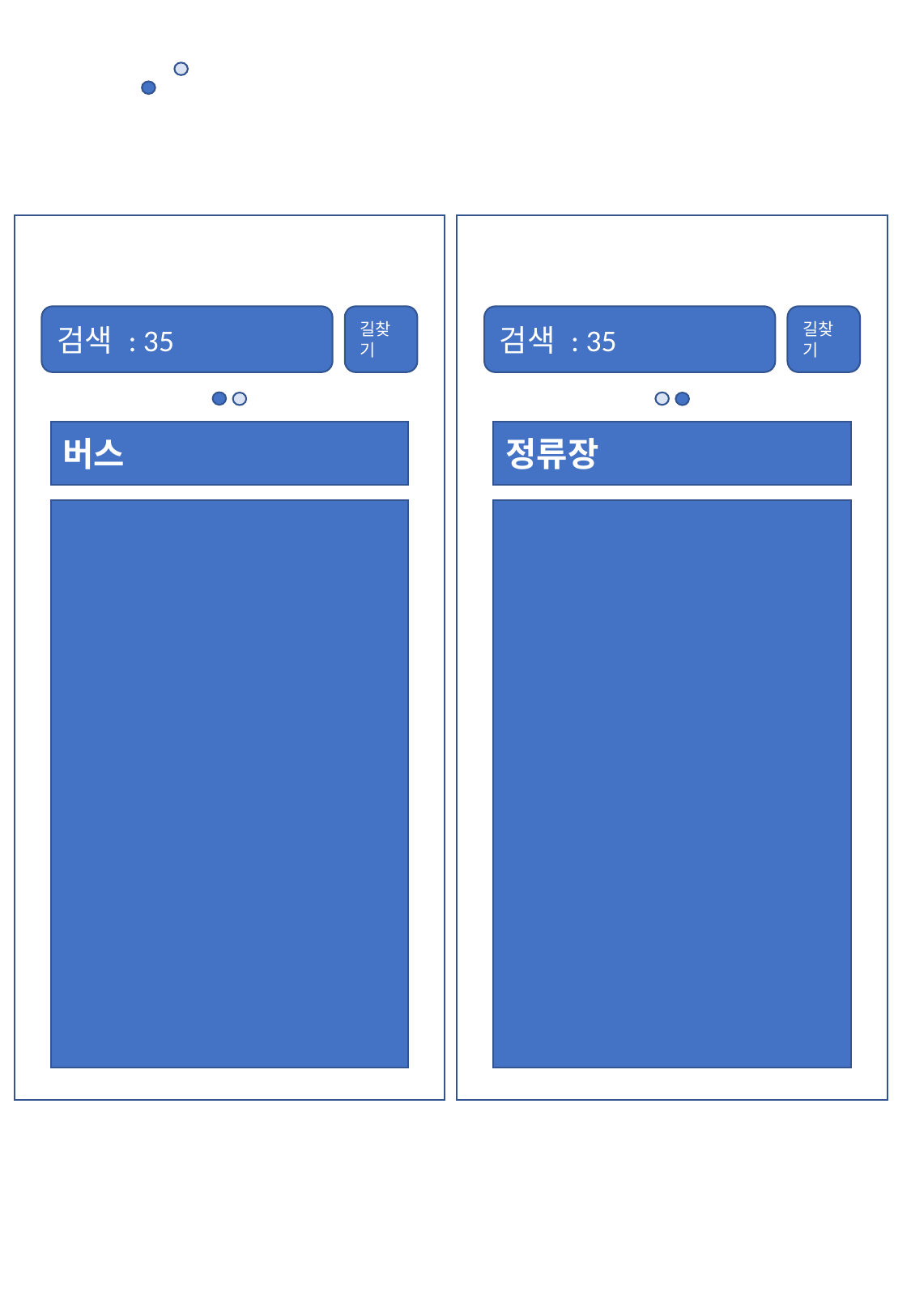

검색 : 35
길찾기
검색 : 35
길찾기

버스
정류장